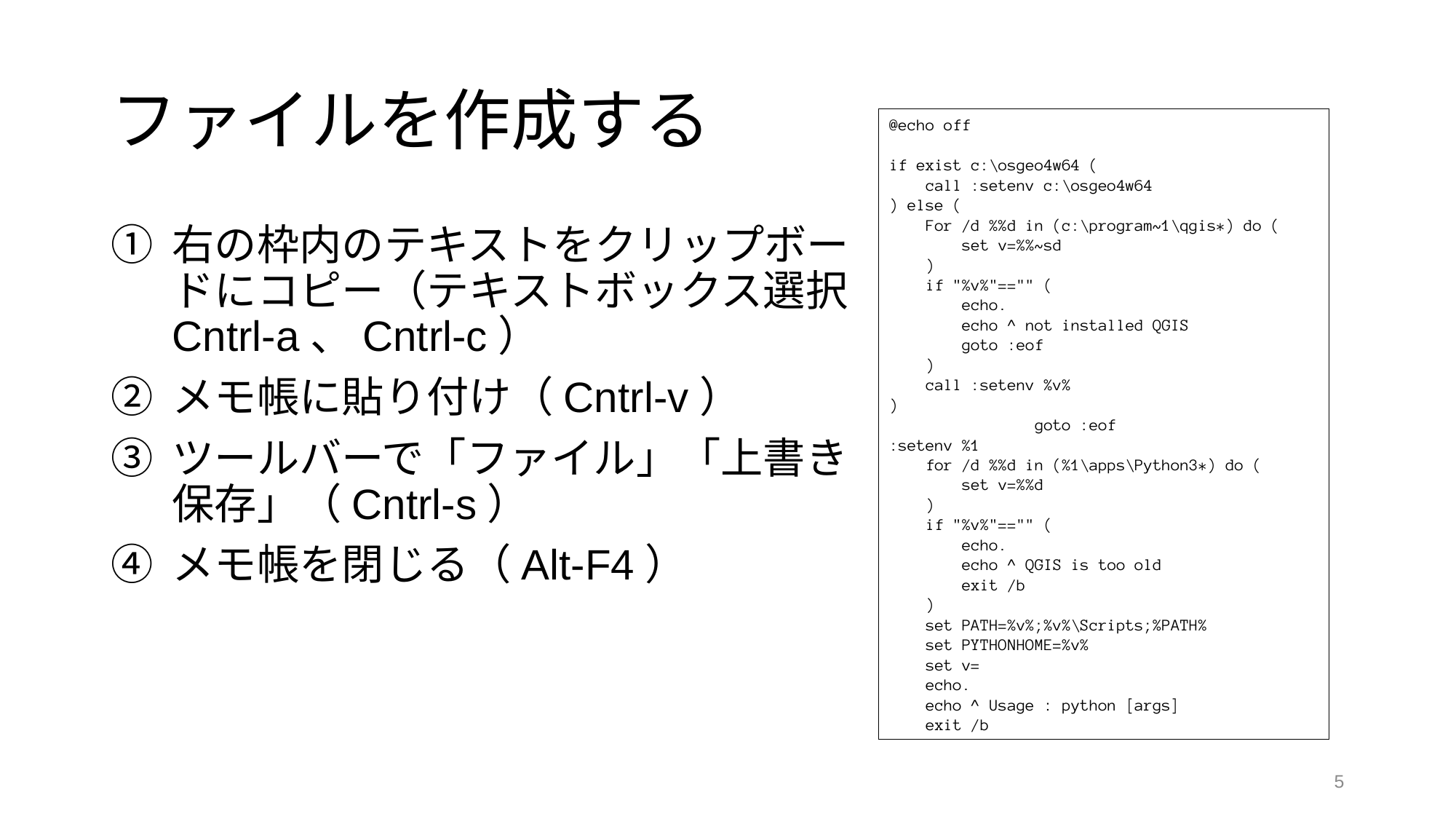

# ファイルを作成する
@echo off

if exist c:\osgeo4w64 (
    call :setenv c:\osgeo4w64
) else (
    For /d %%d in (c:\program~1\qgis*) do (
        set v=%%~sd
    )
    if "%v%"=="" (
        echo.
        echo ^ not installed QGIS
        goto :eof
    )
    call :setenv %v%
)
                goto :eof
:setenv %1
    for /d %%d in (%1\apps\Python3*) do (
        set v=%%d
    )
    if "%v%"=="" (
        echo.
        echo ^ QGIS is too old
        exit /b
    )
    set PATH=%v%;%v%\Scripts;%PATH%
    set PYTHONHOME=%v%
    set v=
    echo.
    echo ^ Usage : python [args]
    exit /b
右の枠内のテキストをクリップボードにコピー（テキストボックス選択Cntrl-a、Cntrl-c）
メモ帳に貼り付け（Cntrl-v）
ツールバーで「ファイル」「上書き保存」（Cntrl-s）
メモ帳を閉じる（Alt-F4）
5